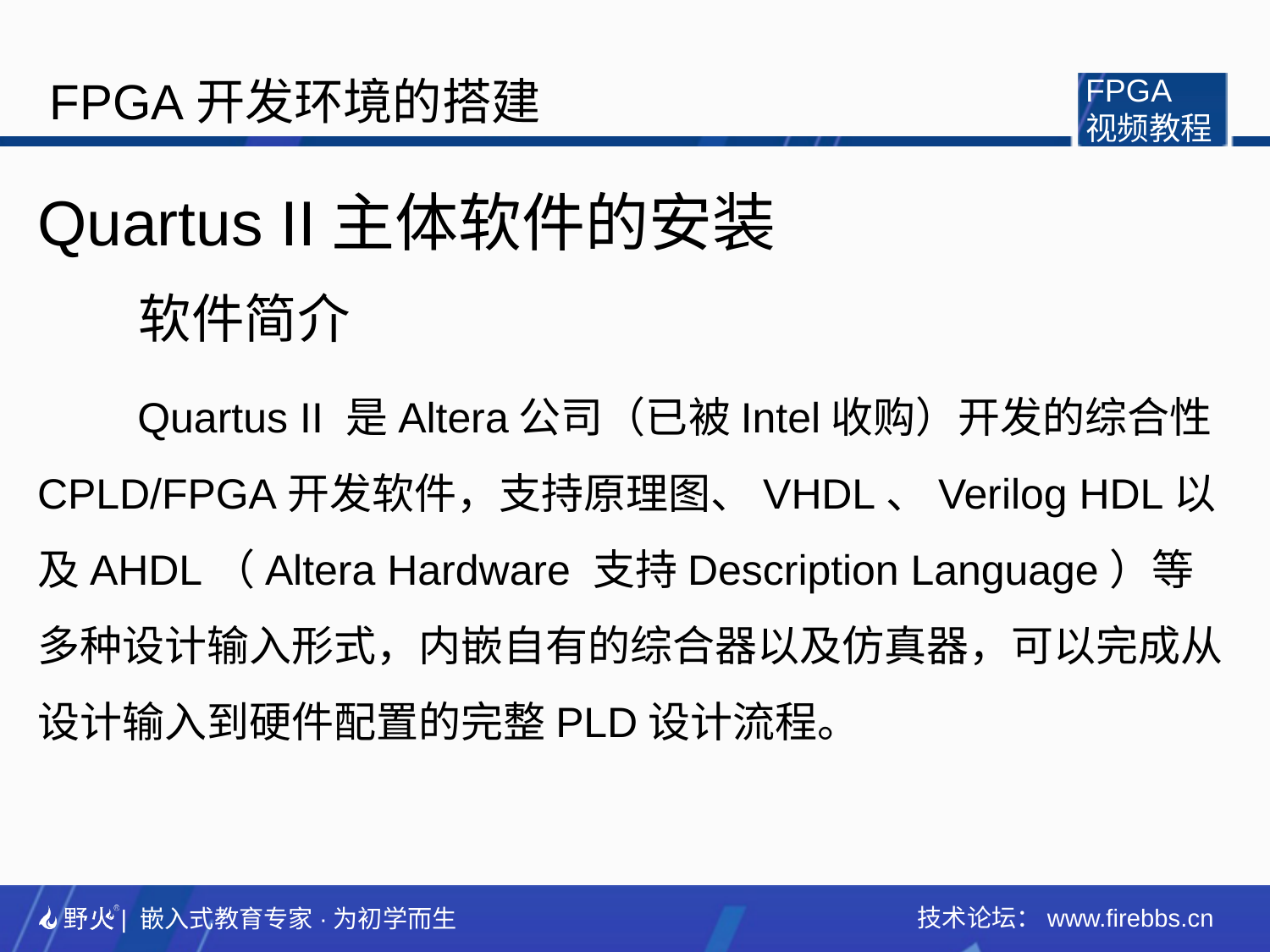

FPGA开发环境的搭建
FPGA
视频教程
Quartus II主体软件的安装
软件简介
Quartus II 是Altera公司（已被Intel收购）开发的综合性CPLD/FPGA开发软件，支持原理图、VHDL、Verilog HDL以及AHDL（Altera Hardware 支持Description Language）等多种设计输入形式，内嵌自有的综合器以及仿真器，可以完成从设计输入到硬件配置的完整PLD设计流程。